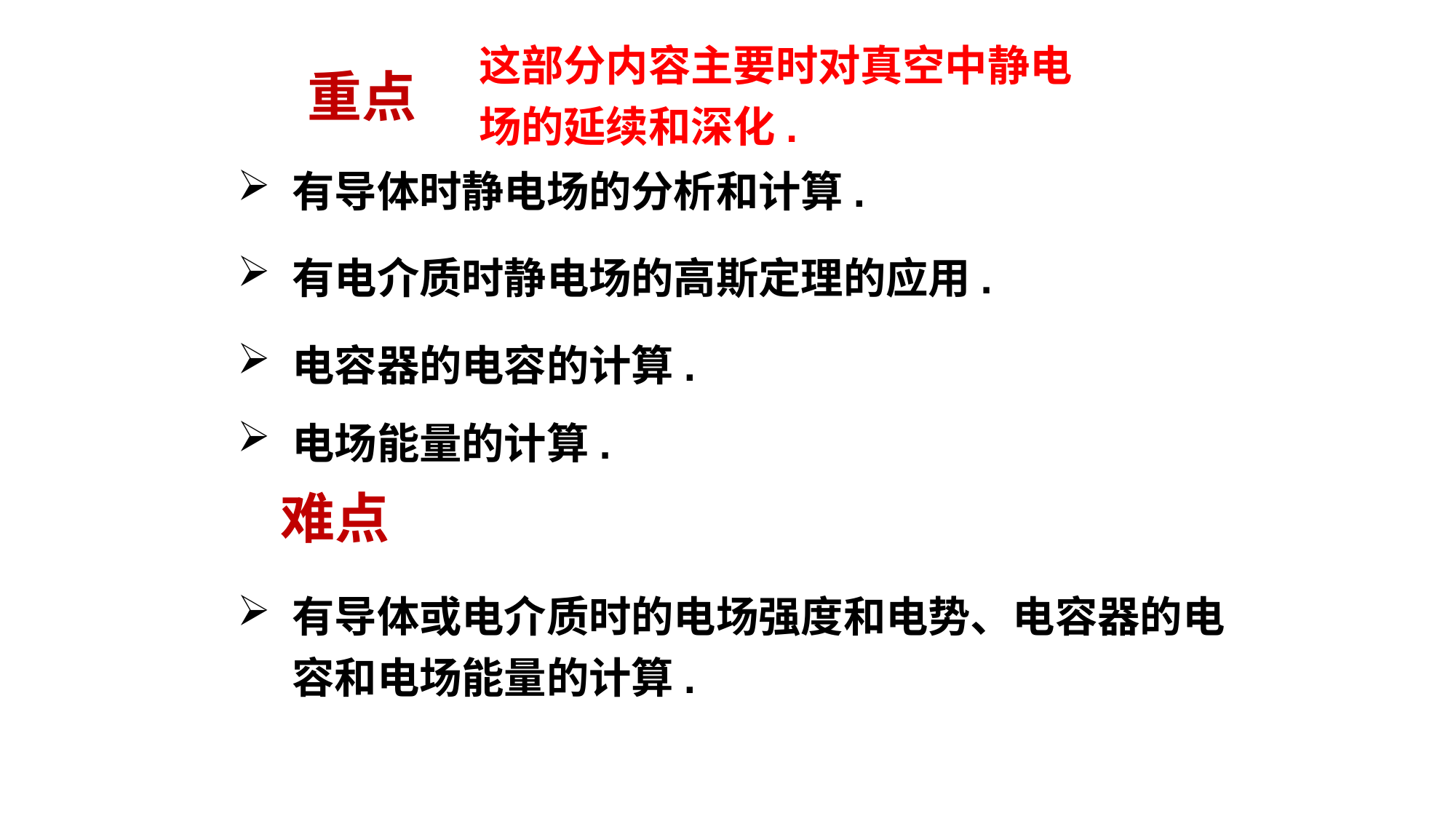

这部分内容主要时对真空中静电场的延续和深化.
重点
有导体时静电场的分析和计算.
有电介质时静电场的高斯定理的应用.
电容器的电容的计算.
电场能量的计算.
难点
有导体或电介质时的电场强度和电势、电容器的电容和电场能量的计算.